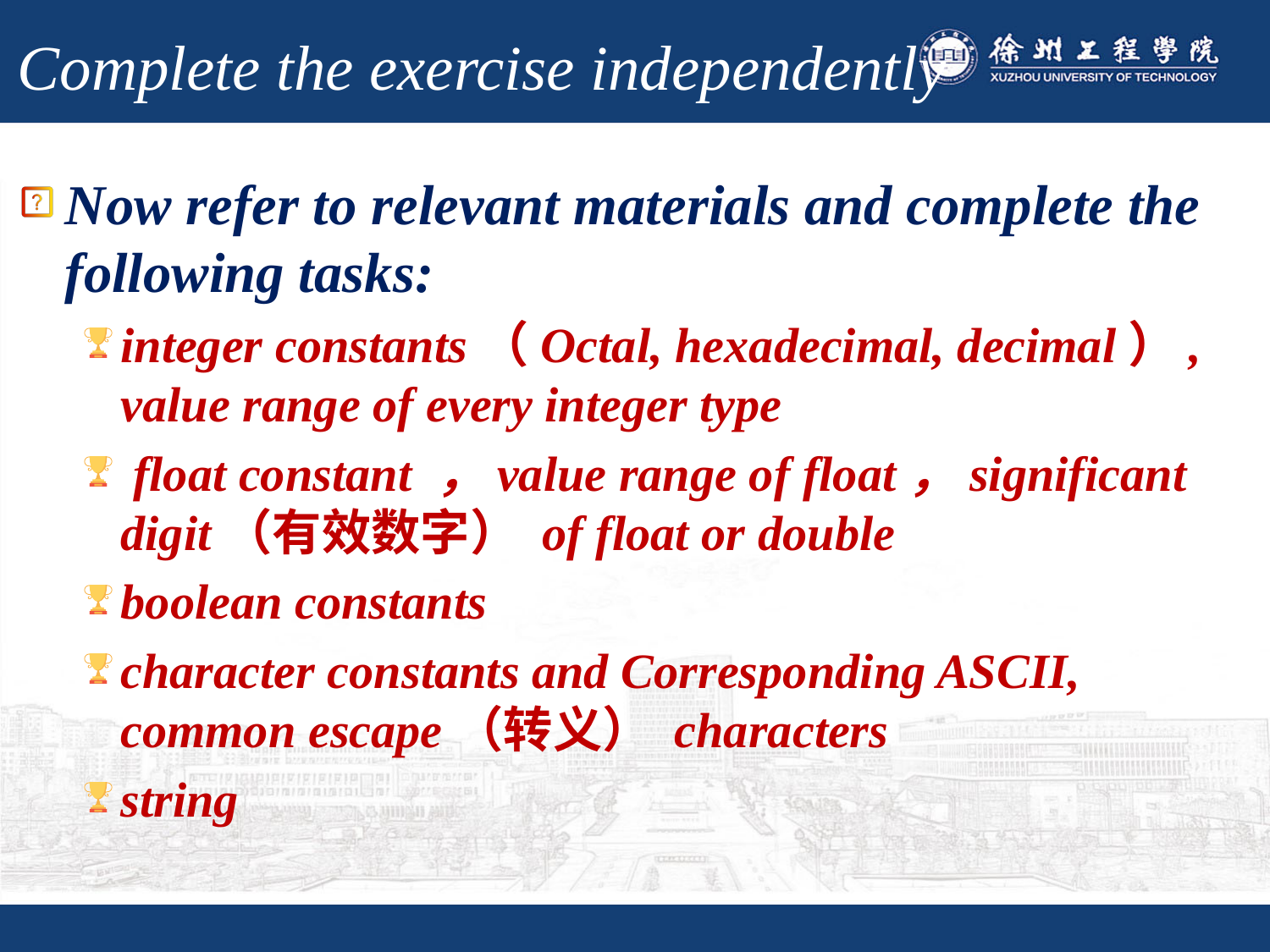

# Complete the exercise independently
Now refer to relevant materials and complete the following tasks:
integer constants（Octal, hexadecimal, decimal）, value range of every integer type
 float constant ，value range of float，significant digit（有效数字） of float or double
boolean constants
character constants and Corresponding ASCII, common escape（转义） characters
string